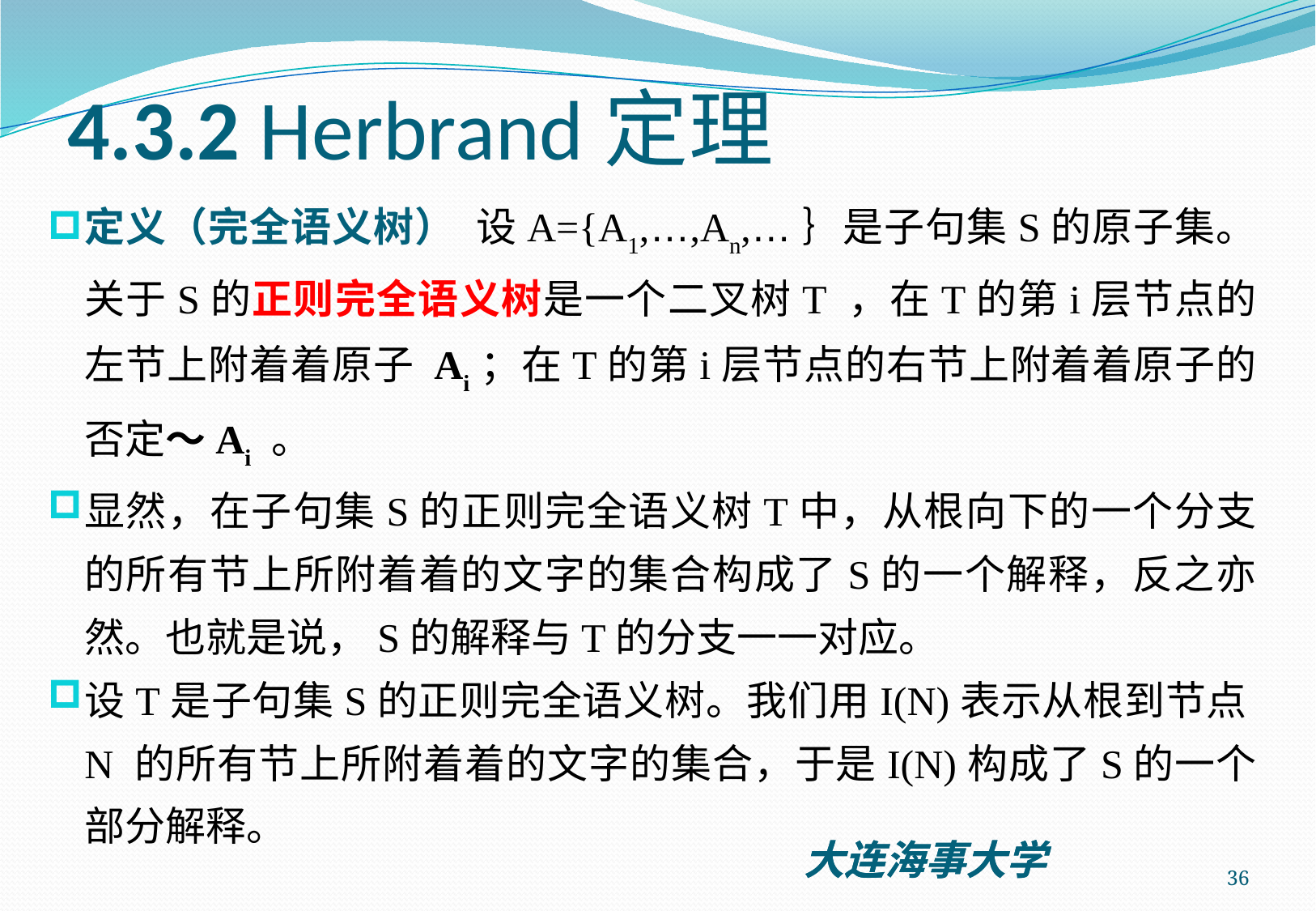

# 4.3.2 Herbrand定理
定义（完全语义树）  设A={A1,…,An,…｝是子句集S的原子集。关于S的正则完全语义树是一个二叉树T ，在T的第i层节点的左节上附着着原子 Ai；在T的第i层节点的右节上附着着原子的否定～Ai 。
显然，在子句集S的正则完全语义树T中，从根向下的一个分支的所有节上所附着着的文字的集合构成了S的一个解释，反之亦然。也就是说，S的解释与T的分支一一对应。
设T是子句集S的正则完全语义树。我们用I(N)表示从根到节点N 的所有节上所附着着的文字的集合，于是I(N)构成了S的一个部分解释。

36